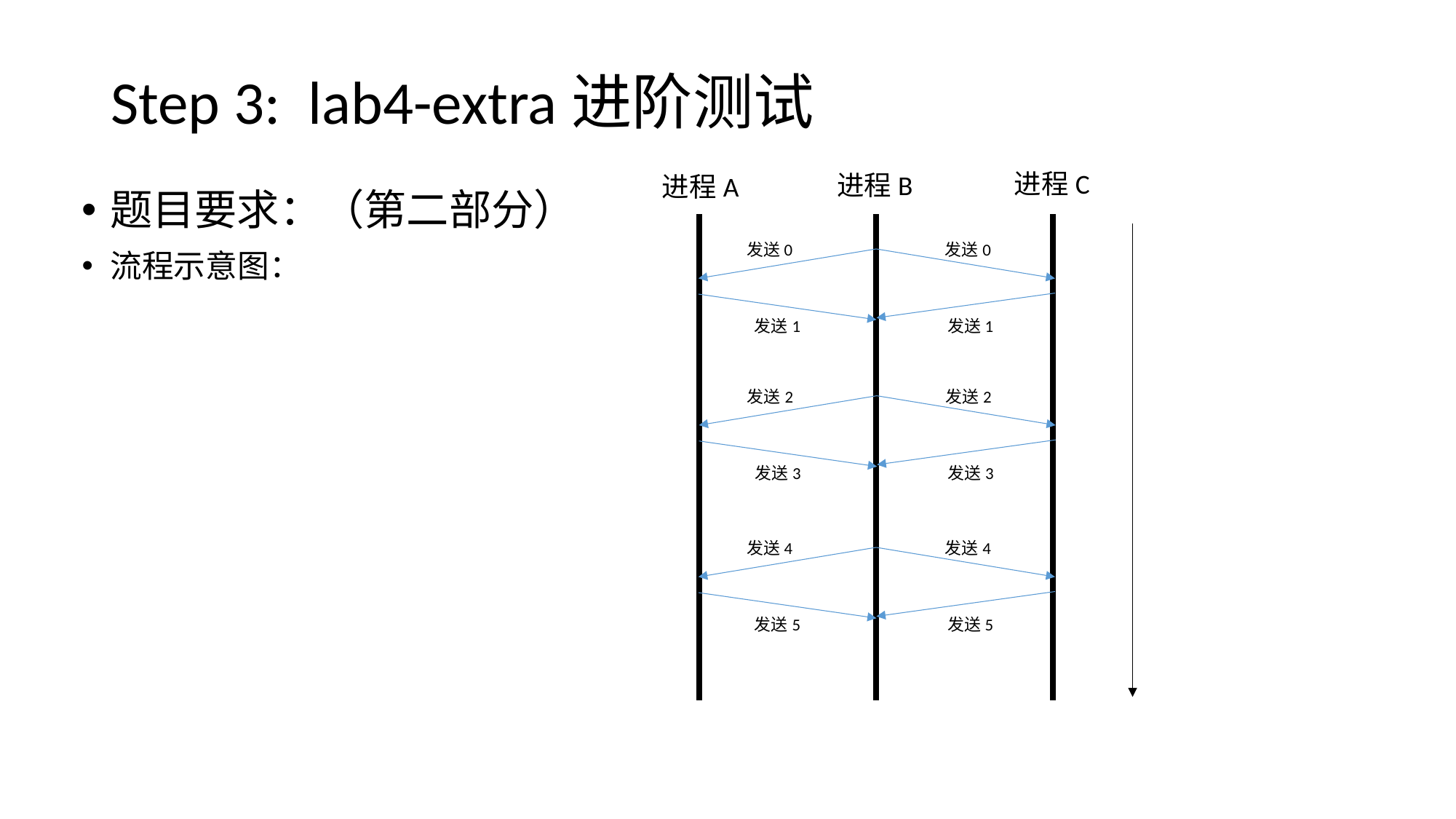

Step 3:  lab4-extra进阶测试
进程C
进程B
进程A
题目要求：（第二部分）
流程示意图：
发送0
发送0
发送1
发送1
发送2
发送2

发送3
发送3
发送4
发送4
发送5
发送5